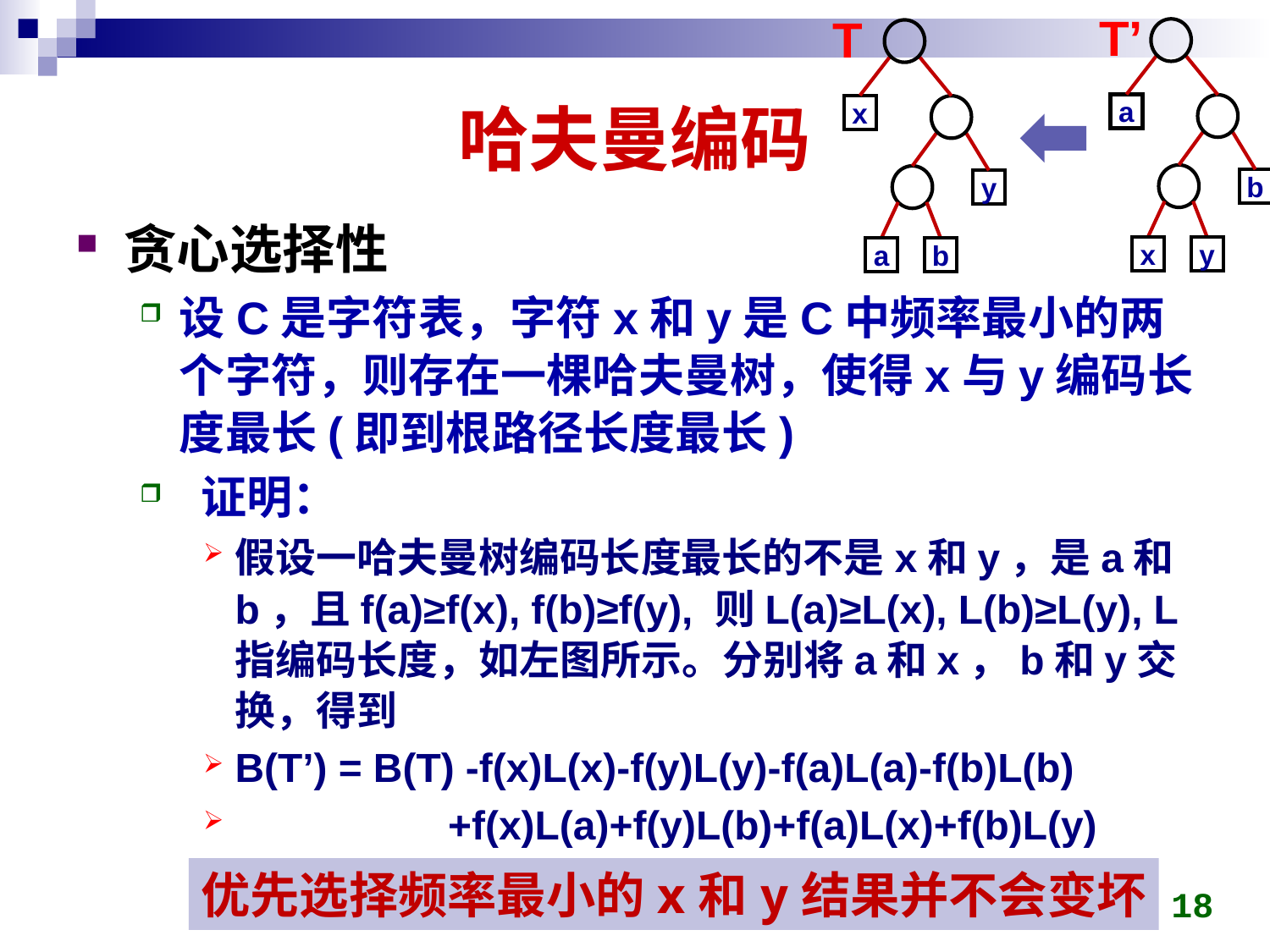

T’
T

a

b
x
y

x

y
a
b
# 哈夫曼编码

贪心选择性
设C是字符表，字符x和y是C中频率最小的两个字符，则存在一棵哈夫曼树，使得x与y编码长度最长(即到根路径长度最长)
 证明：
假设一哈夫曼树编码长度最长的不是x和y，是a和b，且f(a)≥f(x), f(b)≥f(y), 则L(a)≥L(x), L(b)≥L(y), L指编码长度，如左图所示。分别将a和x，b和y交换，得到
B(T’) = B(T) -f(x)L(x)-f(y)L(y)-f(a)L(a)-f(b)L(b)
                   +f(x)L(a)+f(y)L(b)+f(a)L(x)+f(b)L(y)
=B(T)+(fx-fa)(La-Lx)+(fy-fb)(Lb-Ly) ≤ B(T)
优先选择频率最小的x和y结果并不会变坏
18